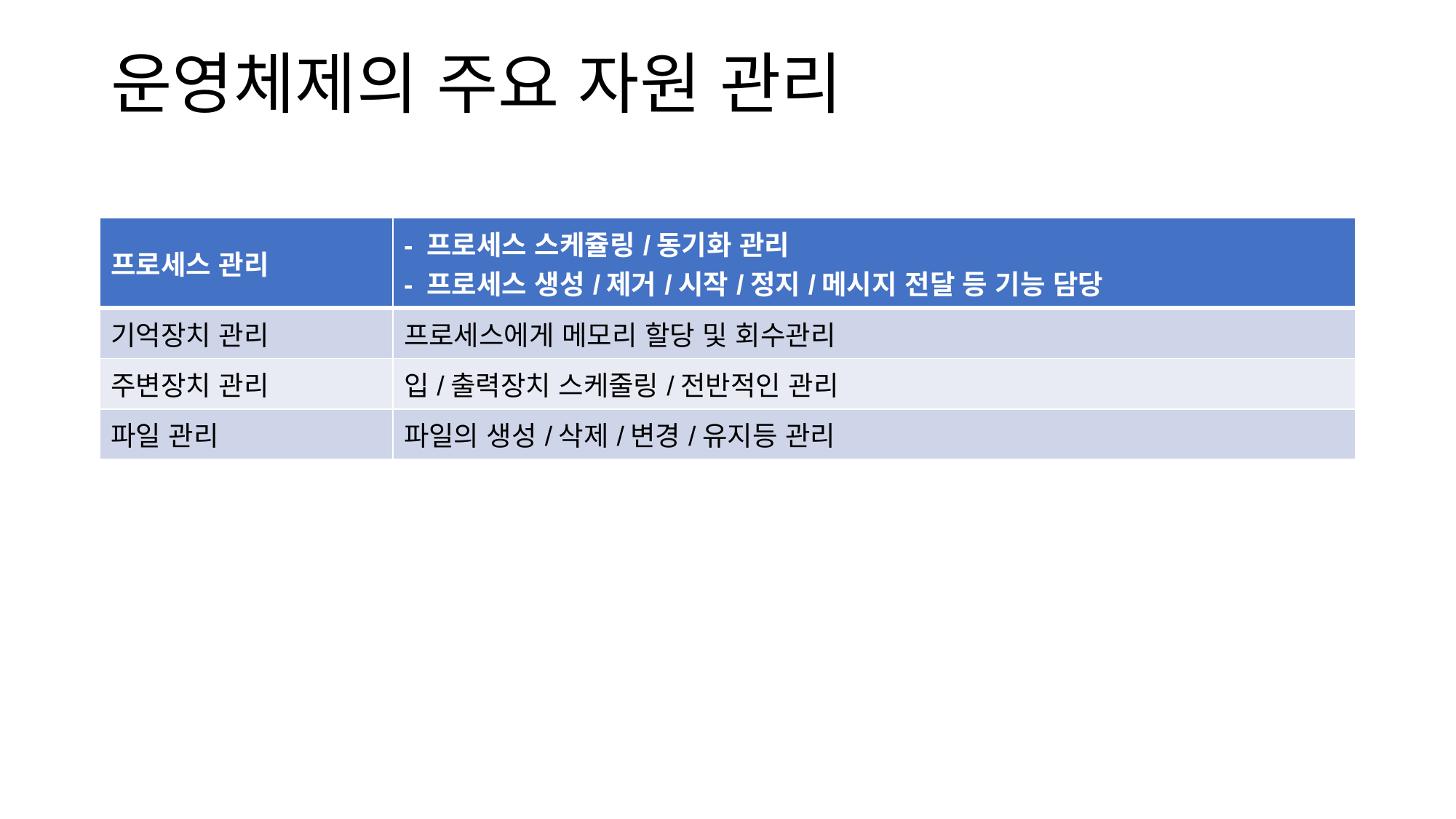

# 운영체제의 주요 자원 관리

| 프로세스 관리 | - 프로세스 스케쥴링/동기화 관리 - 프로세스 생성/제거/시작/정지/메시지 전달 등 기능 담당 |
| --- | --- |
| 기억장치 관리 | 프로세스에게 메모리 할당 및 회수관리 |
| 주변장치 관리 | 입/출력장치 스케줄링/전반적인 관리 |
| 파일 관리 | 파일의 생성/삭제/변경/유지등 관리 |